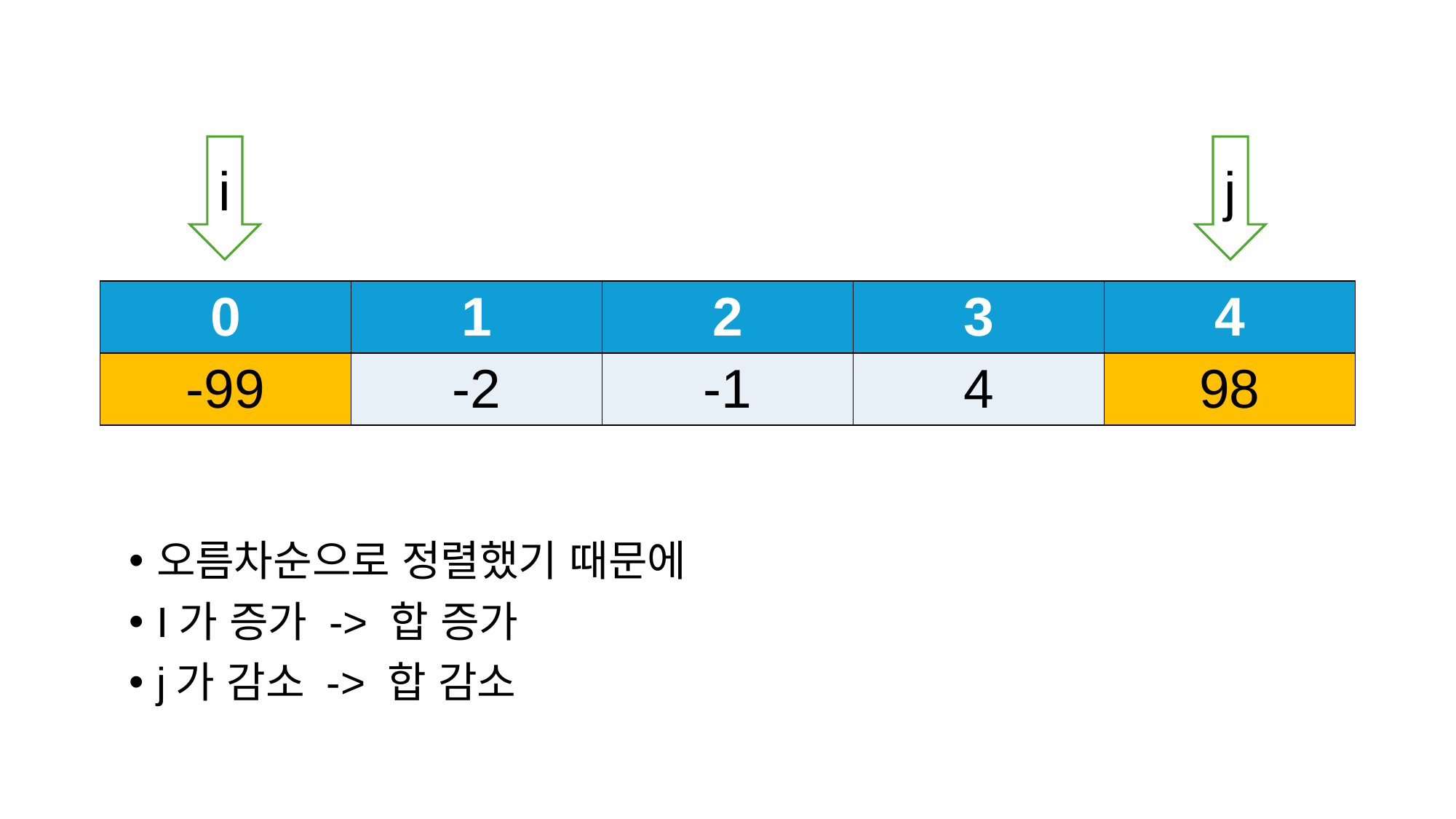

j
i
| 0 | 1 | 2 | 3 | 4 |
| --- | --- | --- | --- | --- |
| -99 | -2 | -1 | 4 | 98 |
오름차순으로 정렬했기 때문에
I가 증가 -> 합 증가
j가 감소 -> 합 감소